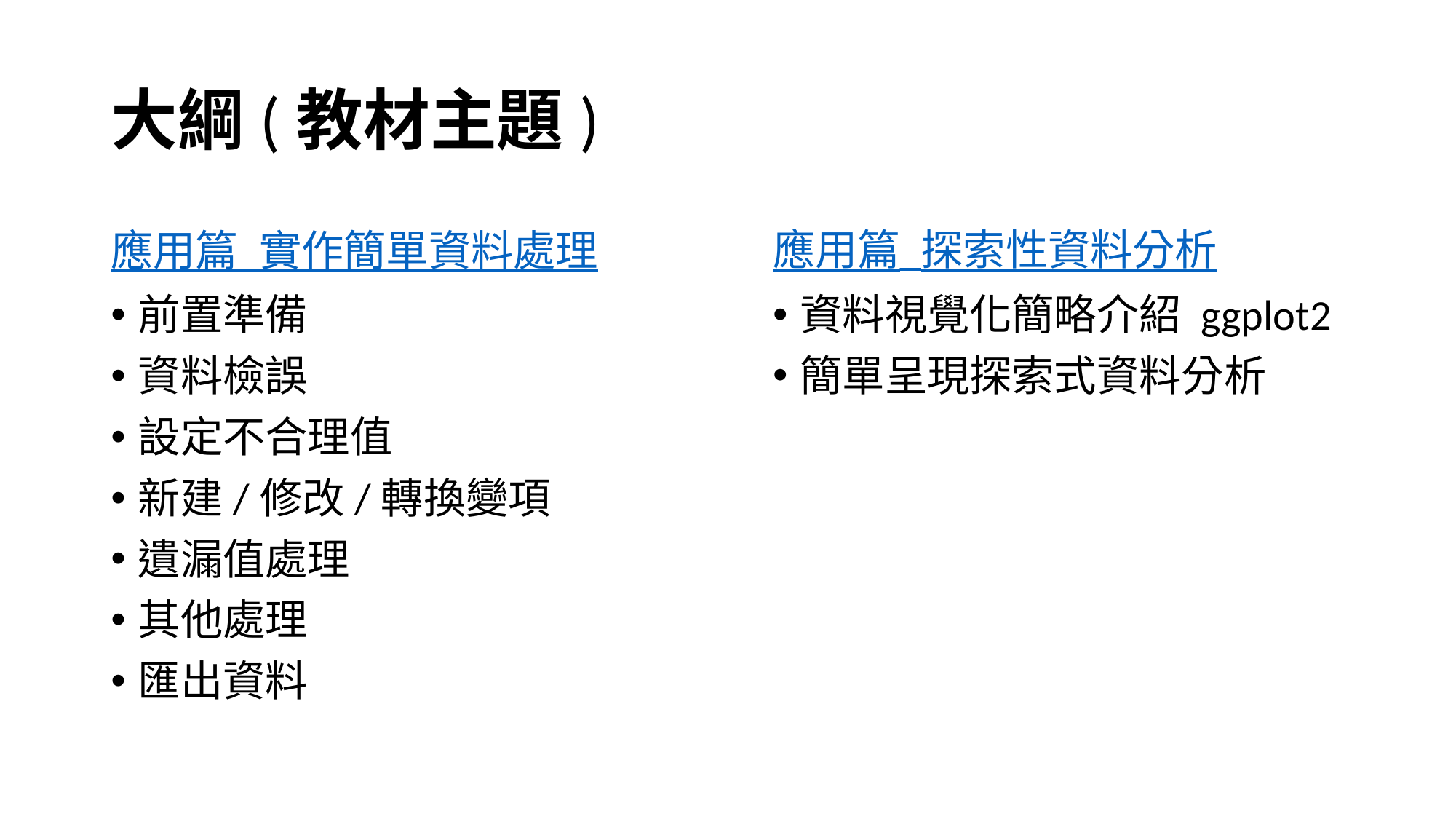

# 大綱(教材主題)
應用篇_探索性資料分析
資料視覺化簡略介紹 ggplot2
簡單呈現探索式資料分析
應用篇_實作簡單資料處理
前置準備
資料檢誤
設定不合理值
新建/修改/轉換變項
遺漏值處理
其他處理
匯出資料